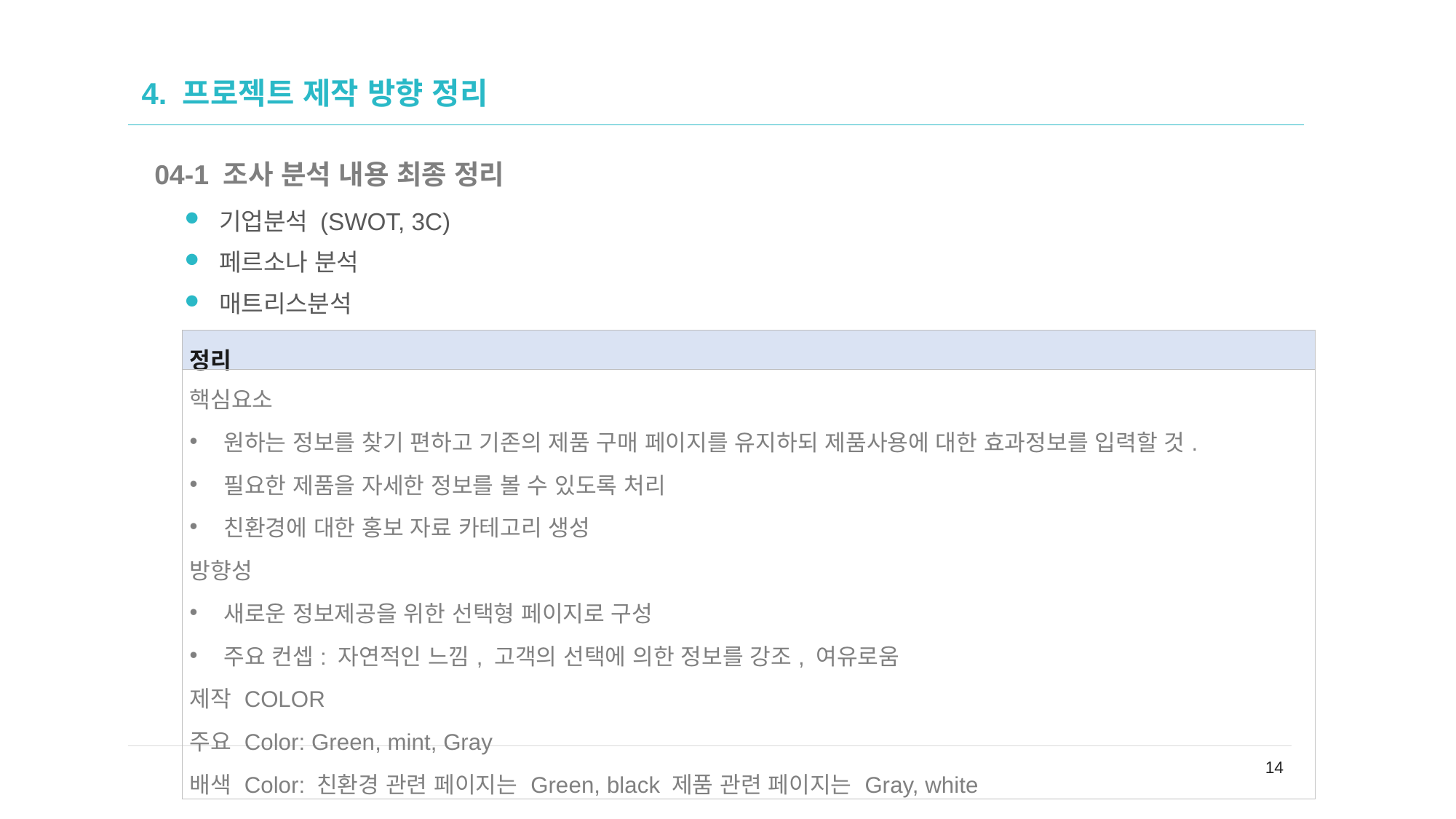

02
# 4. 프로젝트 제작 방향 정리
04-1 조사 분석 내용 최종 정리
기업분석 (SWOT, 3C)
페르소나 분석
매트리스분석
| 정리 |
| --- |
| 핵심요소 원하는 정보를 찾기 편하고 기존의 제품 구매 페이지를 유지하되 제품사용에 대한 효과정보를 입력할 것. 필요한 제품을 자세한 정보를 볼 수 있도록 처리 친환경에 대한 홍보 자료 카테고리 생성 방향성 새로운 정보제공을 위한 선택형 페이지로 구성 주요 컨셉: 자연적인 느낌, 고객의 선택에 의한 정보를 강조, 여유로움 제작 COLOR 주요 Color: Green, mint, Gray 배색 Color: 친환경 관련 페이지는 Green, black 제품 관련 페이지는 Gray, white |
14